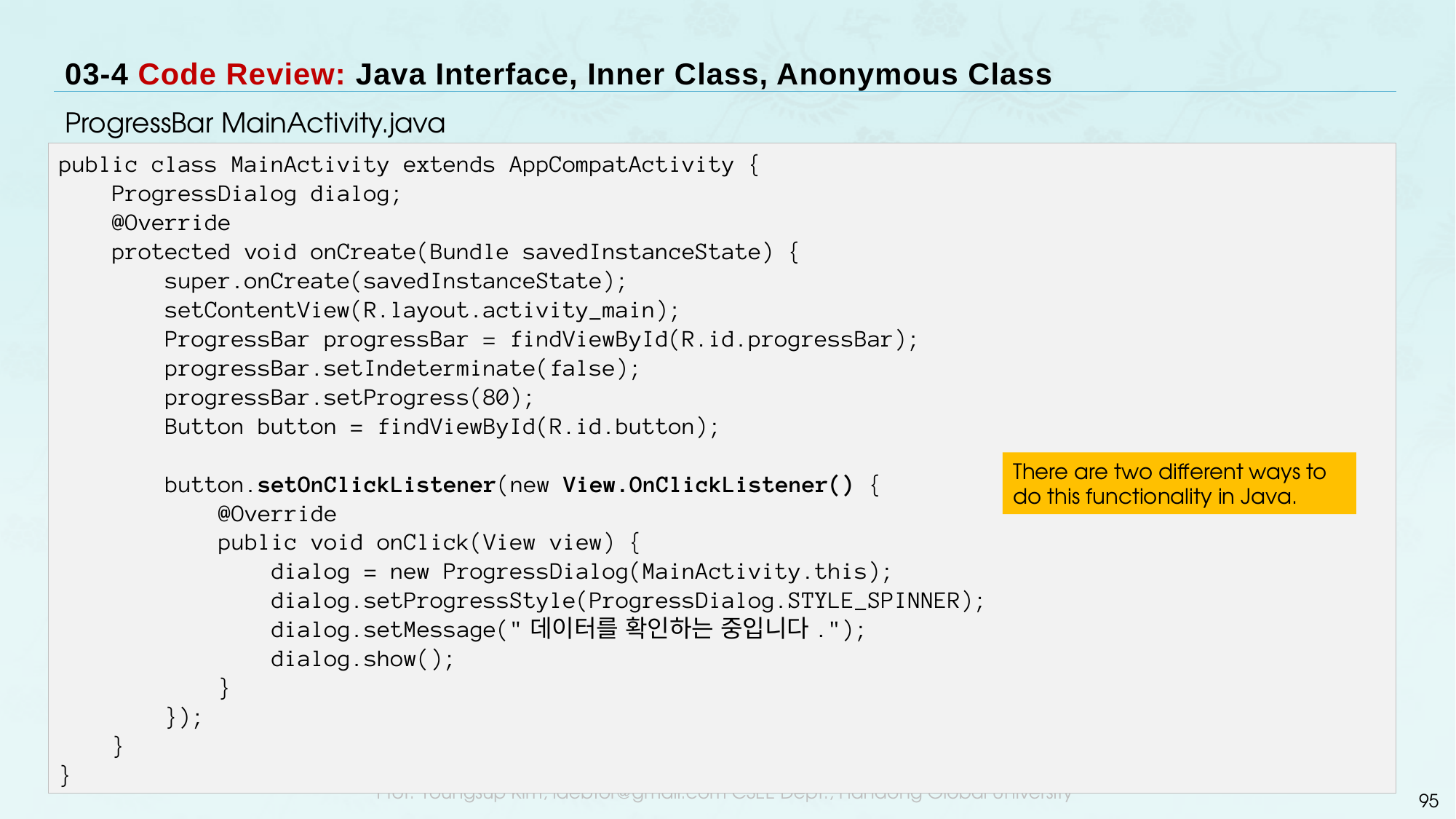

# 03-4 Code Review: Java Interface, Inner Class, Anonymous Class
ProgressBar MainActivity.java
public class MainActivity extends AppCompatActivity {
    ProgressDialog dialog;
    @Override
    protected void onCreate(Bundle savedInstanceState) {
        super.onCreate(savedInstanceState);
        setContentView(R.layout.activity_main);
        ProgressBar progressBar = findViewById(R.id.progressBar);
        progressBar.setIndeterminate(false);
        progressBar.setProgress(80);
        Button button = findViewById(R.id.button);

        button.setOnClickListener(new View.OnClickListener() {
            @Override
            public void onClick(View view) {
                dialog = new ProgressDialog(MainActivity.this);
                dialog.setProgressStyle(ProgressDialog.STYLE_SPINNER);
                dialog.setMessage("데이터를 확인하는 중입니다.");
                dialog.show();
            }
        });
    }
}
There are two different ways to do this functionality in Java.
95